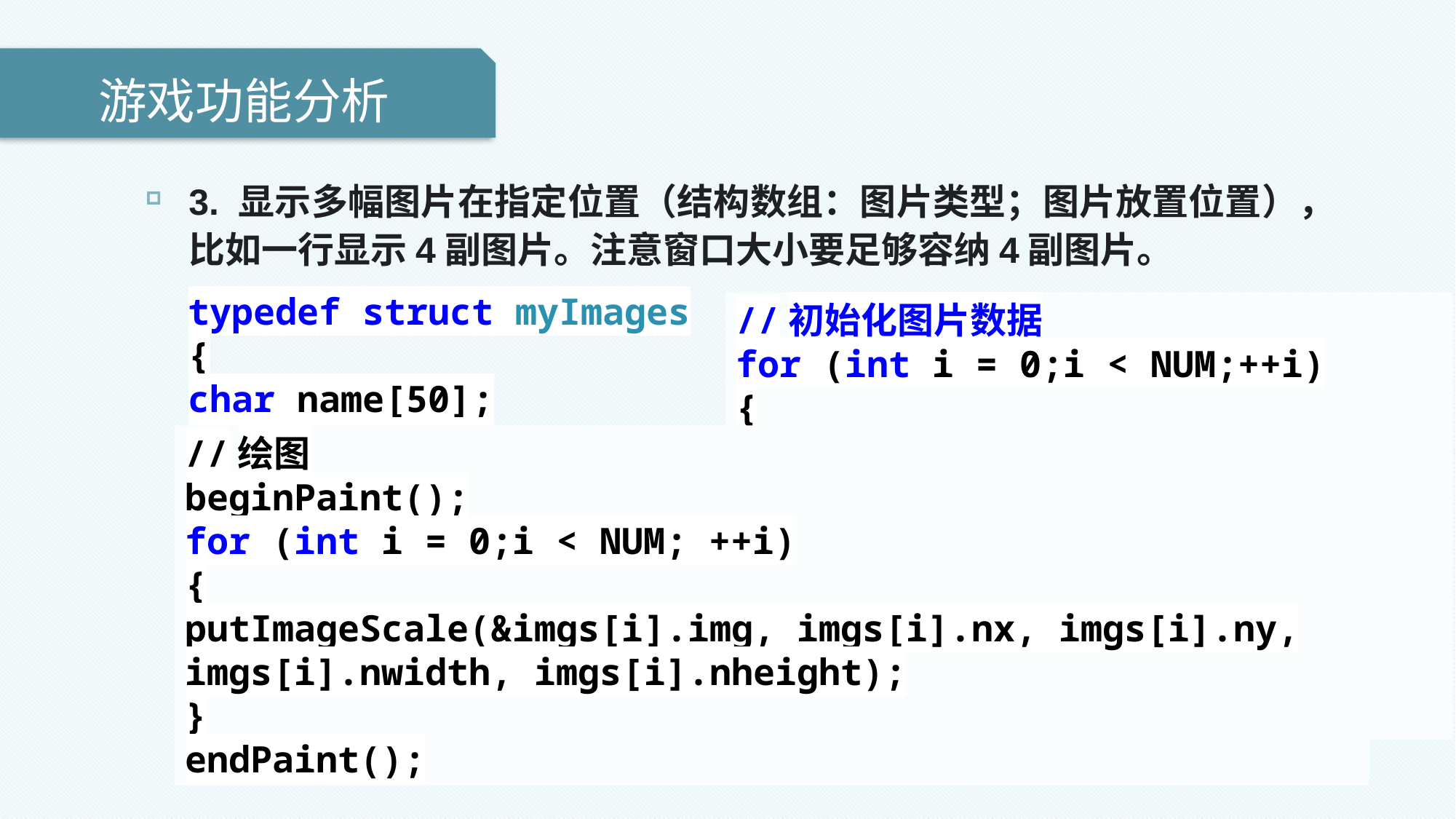

游戏功能分析
3. 显示多幅图片在指定位置（结构数组：图片类型；图片放置位置），比如一行显示4副图片。注意窗口大小要足够容纳4副图片。

typedef struct myImages
{
char name[50];
ACL_Image img;
int nx, ny, nwidth, nheight;
}myImages;
//初始化图片数据
for (int i = 0;i < NUM;++i)
{
loadImage(imgs[i].name, &imgs[i].img);
imgs[i].nx =100+ i * 100;
imgs[i].ny = 50;
imgs[i].nwidth = 100;
imgs[i].nheight = 100;
}
//绘图
beginPaint();
for (int i = 0;i < NUM; ++i)
{
putImageScale(&imgs[i].img, imgs[i].nx, imgs[i].ny, imgs[i].nwidth, imgs[i].nheight);
}
endPaint();
myImages imgs[NUM] = { {"1-bird.jpg"},{"1-cat.jpg"},{"1-dog.jpg"},{"1-rabbit.jpg"} };